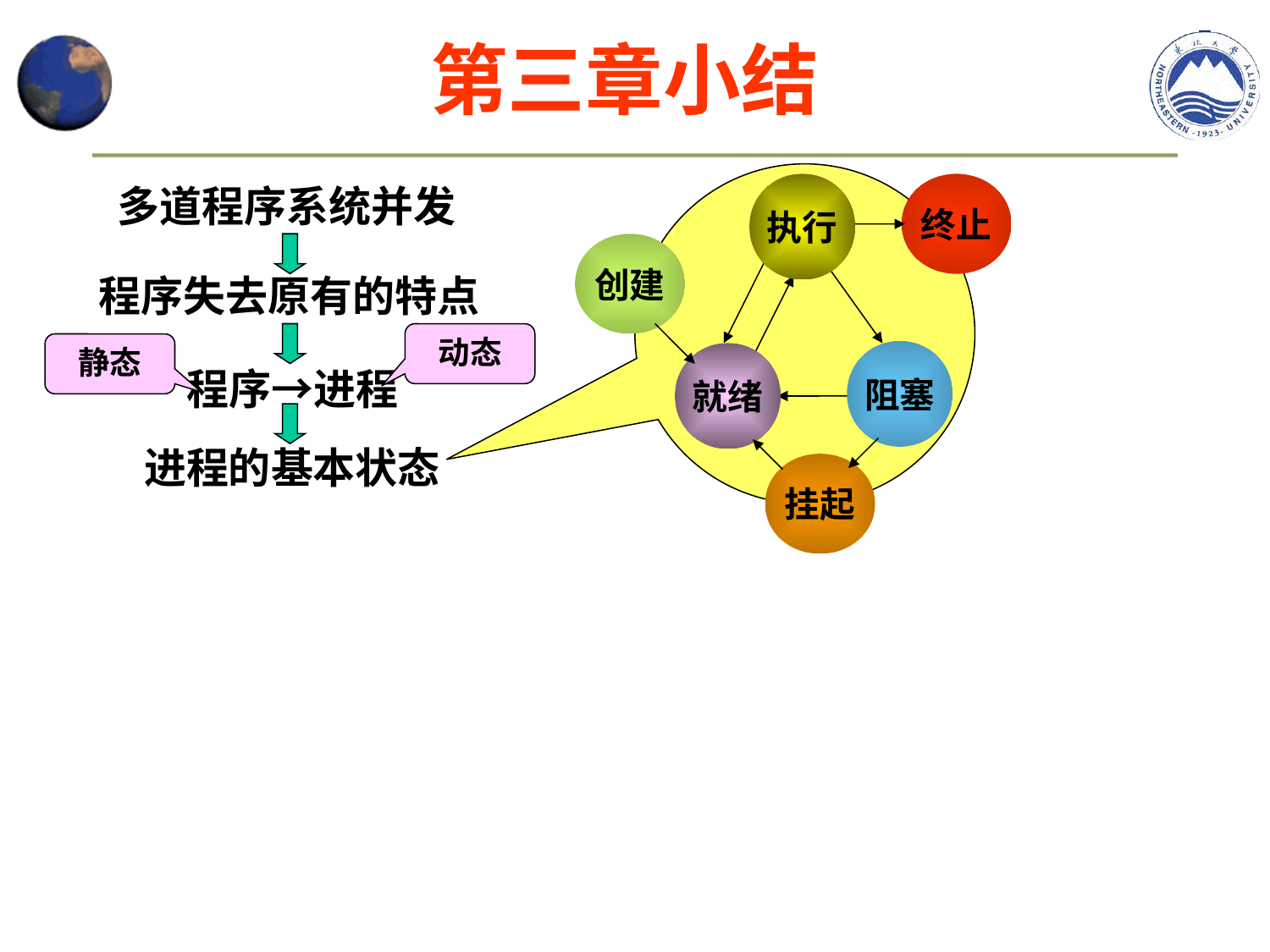

第三章小结

执行

阻塞
就绪

多道程序系统并发
终止

创建

程序失去原有的特点
动态
静态

程序→进程

进程的基本状态

挂起